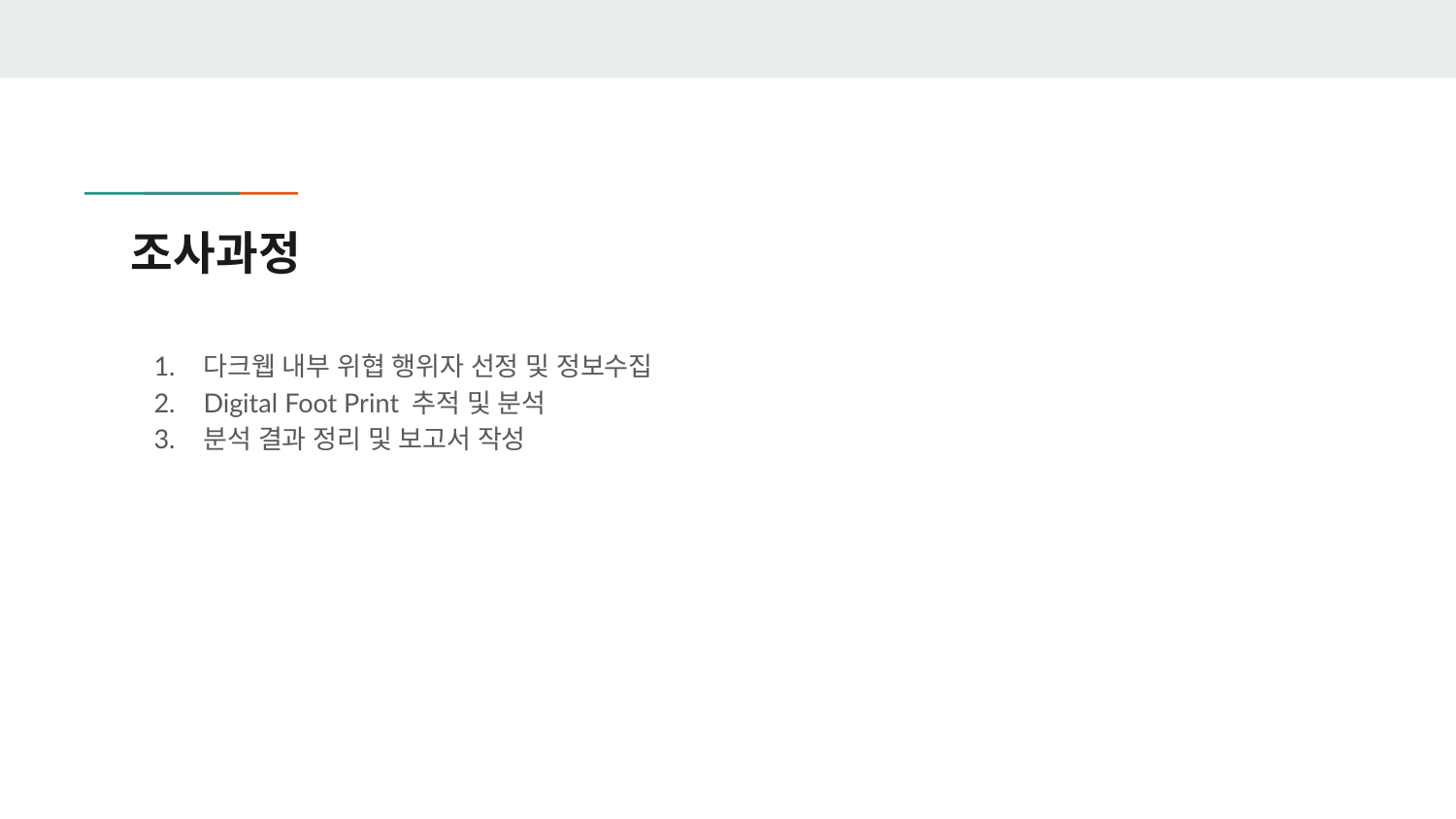

# 조사과정
다크웹 내부 위협 행위자 선정 및 정보수집
Digital Foot Print 추적 및 분석
분석 결과 정리 및 보고서 작성